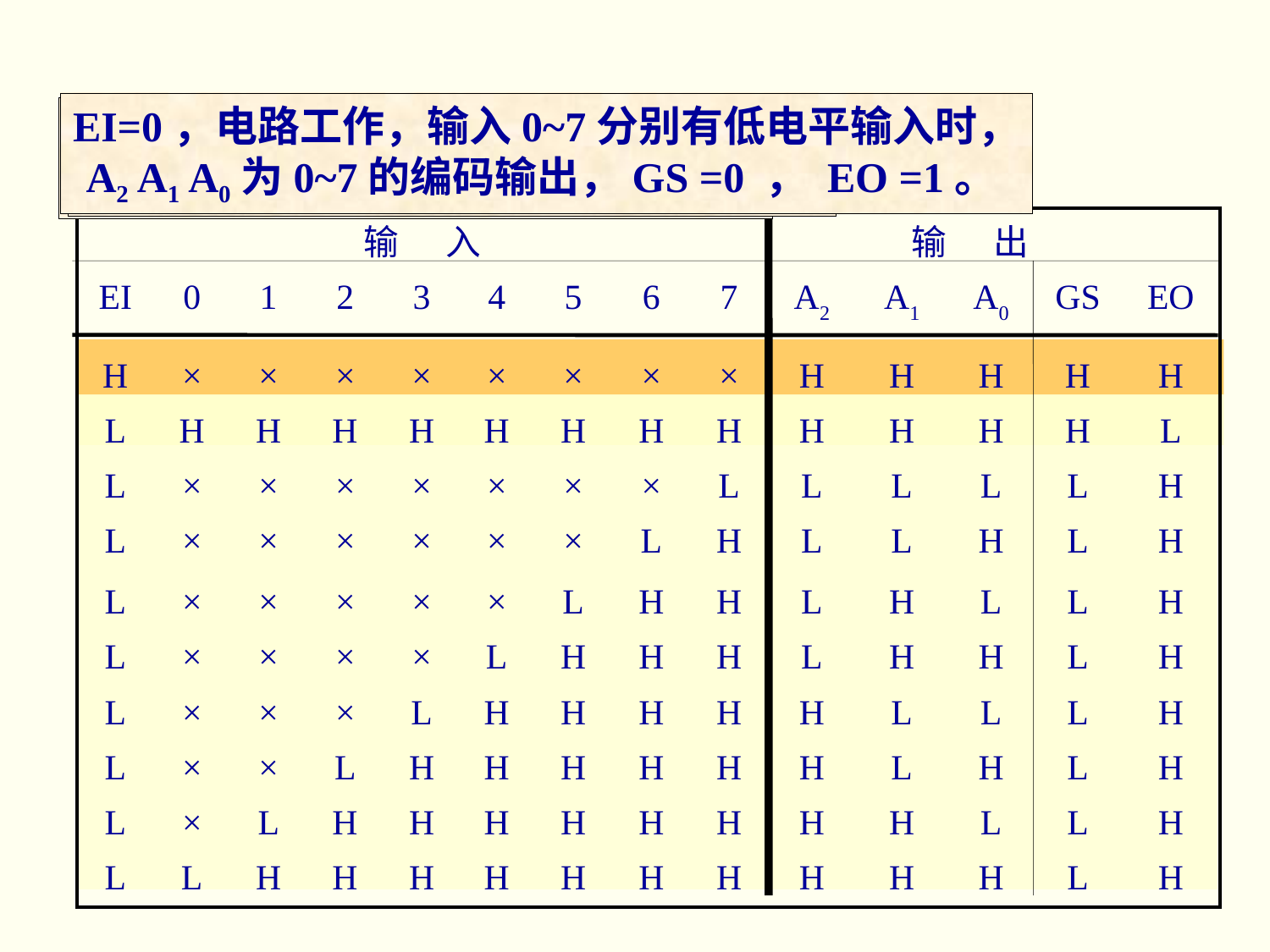

# (3)优先编码器74148的逻辑功能表
EI=0，电路工作，输入0~7分别有低电平输入时，
A2 A1 A0为0~7的编码输出，GS =0 ， EO =1。
EI=0，电路工作，无有效低电平输入，
A2 A1 A0 =111， GS = 1，EO=0 ；
EI=1，电路不工作，GS = EO =1，
 A2 A1 A0 =111
| 输 入 |  |  |  |  |  |  |  |  | 输 出 |  |  |  |  |  |
| --- | --- | --- | --- | --- | --- | --- | --- | --- | --- | --- | --- | --- | --- | --- |
| EI | 0 | 1 | 2 | 3 | 4 | 5 | 6 | 7 | A2 | A1 | A0 | GS | EO |  |
| H | × | × | × | × | × | × | × | × | H | H | H | H | H |  |
| L | H | H | H | H | H | H | H | H | H | H | H | H | L |  |
| L | × | × | × | × | × | × | × | L | L | L | L | L | H |  |
| L | × | × | × | × | × | × | L | H | L | L | H | L | H |  |
| L | × | × | × | × | × | L | H | H | L | H | L | L | H |  |
| L | × | × | × | × | L | H | H | H | L | H | H | L | H |  |
| L | × | × | × | L | H | H | H | H | H | L | L | L | H |  |
| L | × | × | L | H | H | H | H | H | H | L | H | L | H |  |
| L | × | L | H | H | H | H | H | H | H | H | L | L | H |  |
| L | L | H | H | H | H | H | H | H | H | H | H | L | H |  |